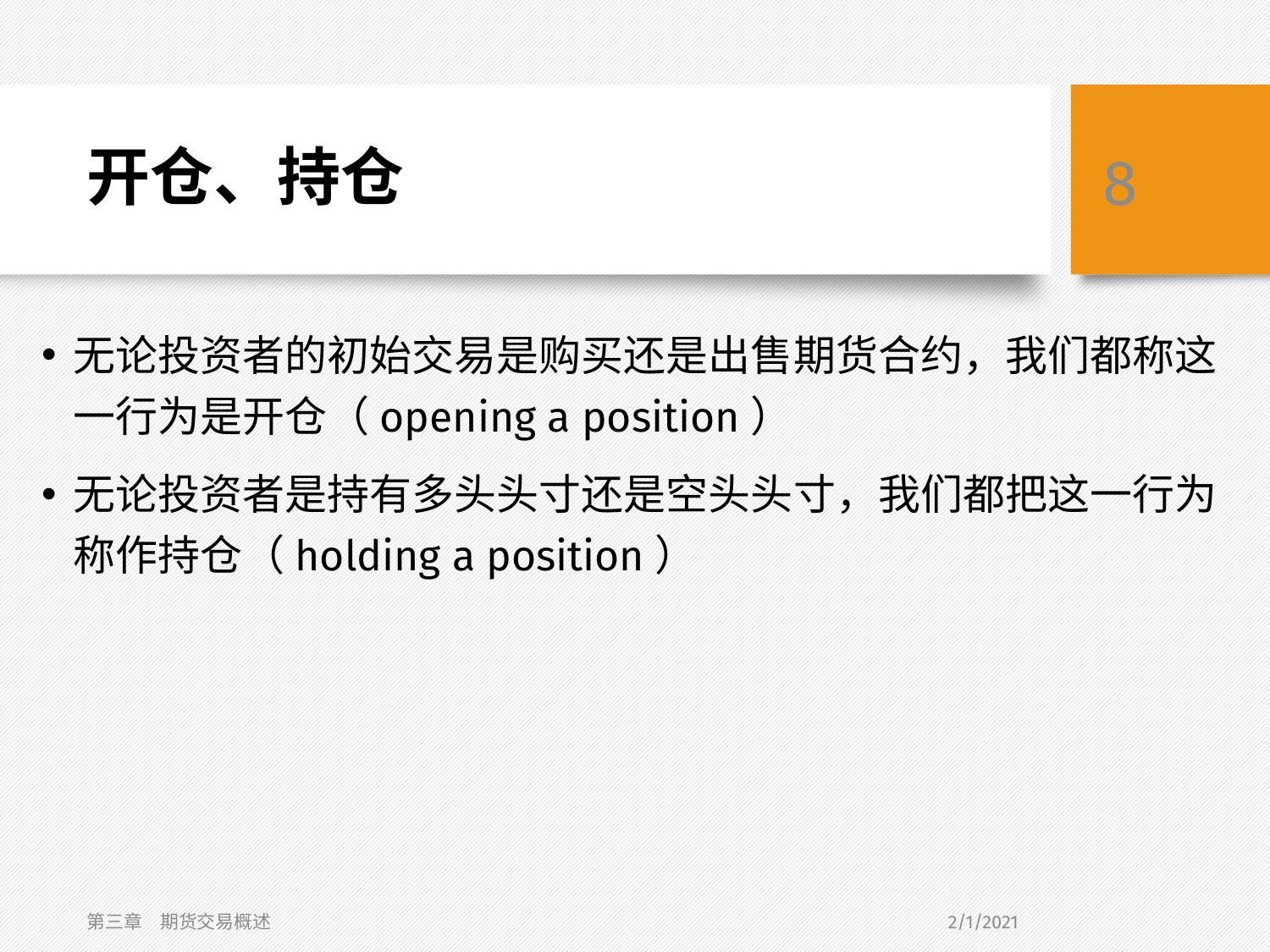

# 开仓、持仓
8
无论投资者的初始交易是购买还是出售期货合约，我们都称这一行为是开仓（opening a position）
无论投资者是持有多头头寸还是空头头寸，我们都把这一行为称作持仓（holding a position）
2/1/2021
第三章　期货交易概述